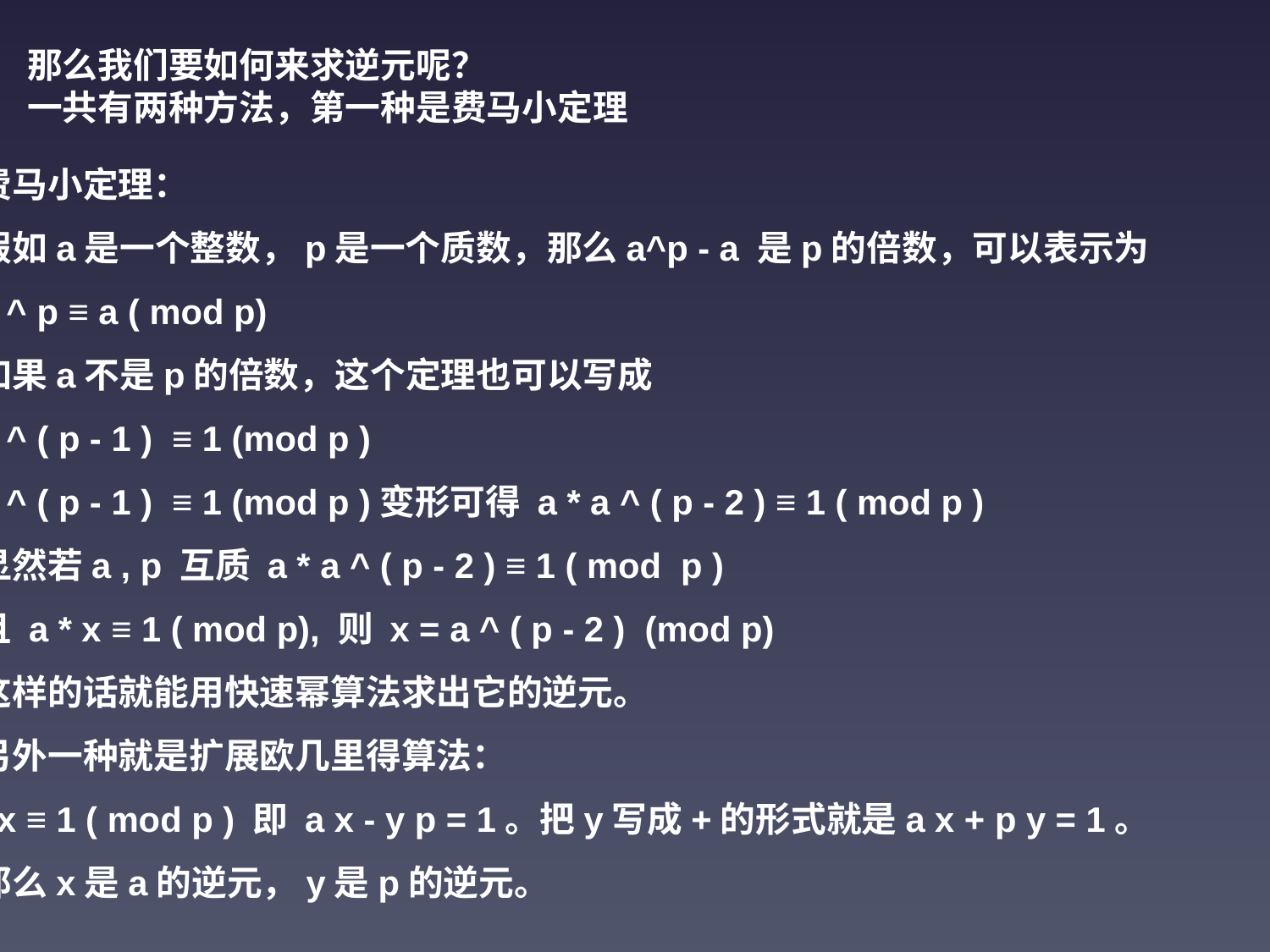

那么我们要如何来求逆元呢？
一共有两种方法，第一种是费马小定理
费马小定理：
假如a是一个整数，p是一个质数，那么a^p - a 是p的倍数，可以表示为
a ^ p ≡ a ( mod p)
如果a不是p的倍数，这个定理也可以写成
a ^ ( p - 1 )  ≡ 1 (mod p )
a ^ ( p - 1 )  ≡ 1 (mod p )变形可得 a * a ^ ( p - 2 ) ≡ 1 ( mod p )
显然若a , p 互质 a * a ^ ( p - 2 ) ≡ 1 ( mod  p )
且 a * x ≡ 1 ( mod p), 则 x = a ^ ( p - 2 )  (mod p)
这样的话就能用快速幂算法求出它的逆元。
另外一种就是扩展欧几里得算法：
ax ≡ 1 ( mod p ) 即 a x - y p = 1。把y写成+的形式就是a x + p y = 1。
那么x是a的逆元，y是p的逆元。